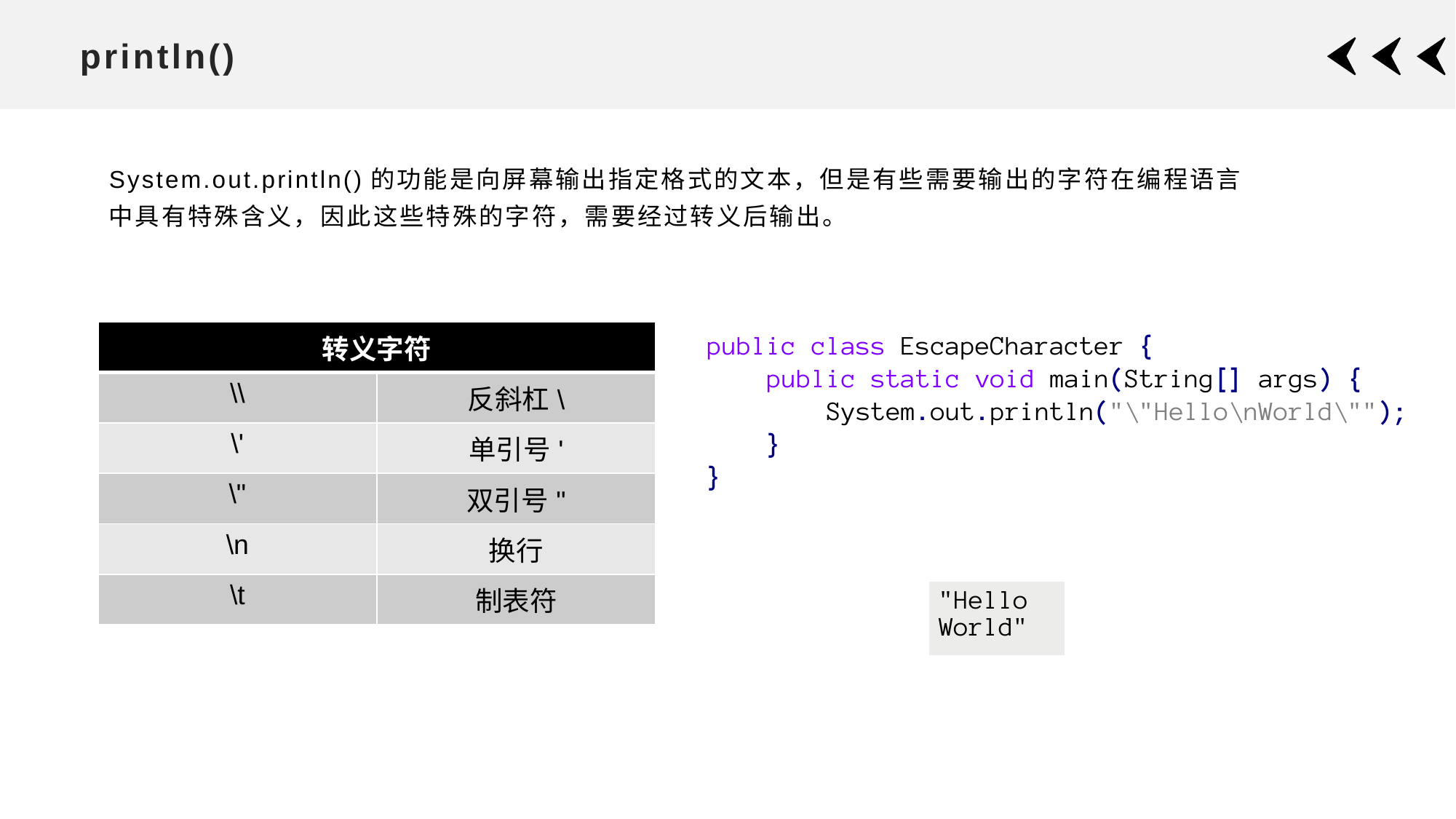

# println()
System.out.println()的功能是向屏幕输出指定格式的文本，但是有些需要输出的字符在编程语言中具有特殊含义，因此这些特殊的字符，需要经过转义后输出。
| 转义字符 |  |
| --- | --- |
| \\ | 反斜杠\ |
| \' | 单引号' |
| \" | 双引号" |
| \n | 换行 |
| \t | 制表符 |
public class EscapeCharacter {
    public static void main(String[] args) {
        System.out.println("\"Hello\nWorld\"");
    }
}
| "Hello World" |
| --- |